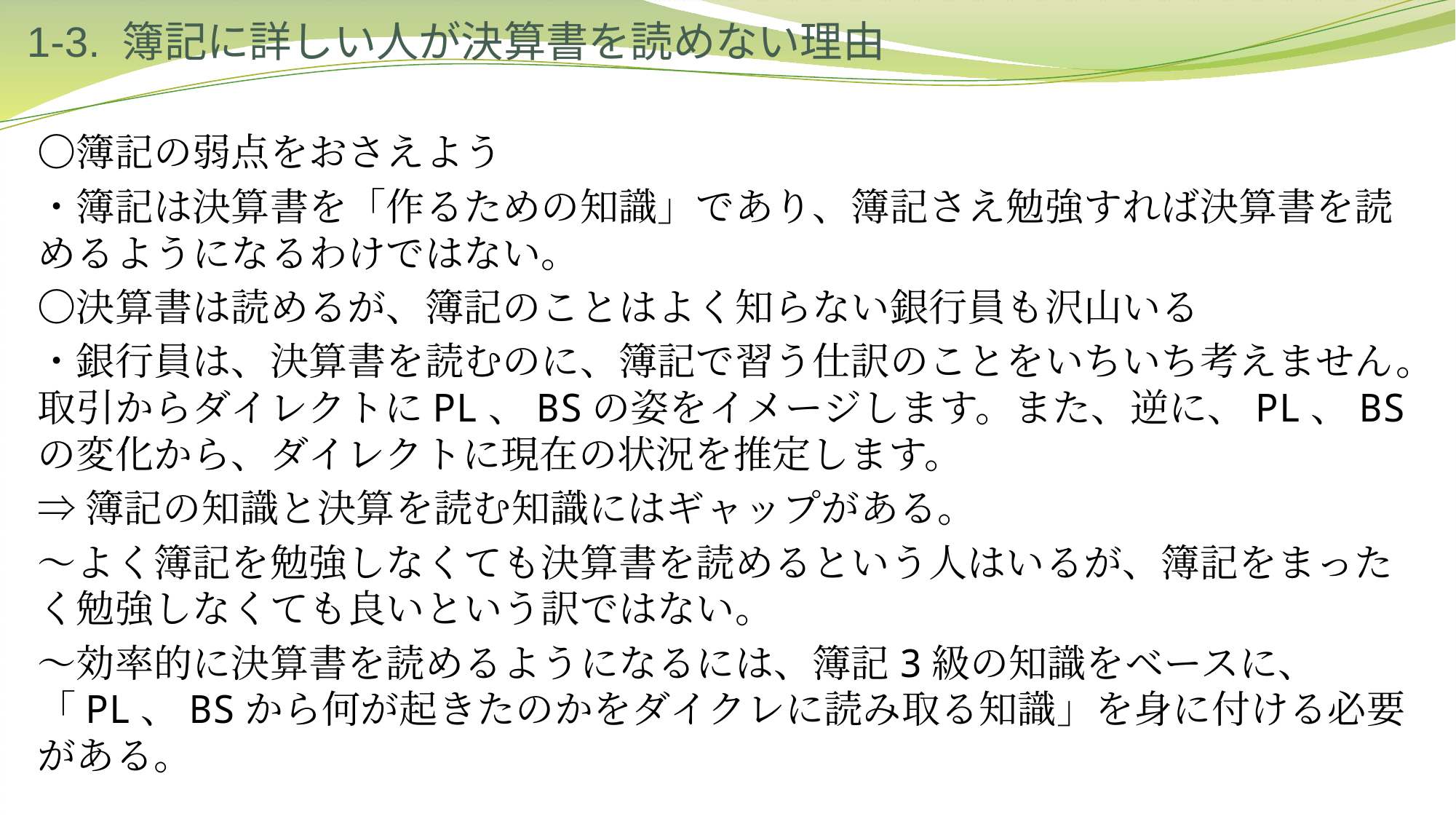

# 1-3. 簿記に詳しい人が決算書を読めない理由
〇簿記の弱点をおさえよう
・簿記は決算書を「作るための知識」であり、簿記さえ勉強すれば決算書を読めるようになるわけではない。
〇決算書は読めるが、簿記のことはよく知らない銀行員も沢山いる
・銀行員は、決算書を読むのに、簿記で習う仕訳のことをいちいち考えません。取引からダイレクトにPL、BSの姿をイメージします。また、逆に、PL、BSの変化から、ダイレクトに現在の状況を推定します。
⇒簿記の知識と決算を読む知識にはギャップがある。
～よく簿記を勉強しなくても決算書を読めるという人はいるが、簿記をまったく勉強しなくても良いという訳ではない。
～効率的に決算書を読めるようになるには、簿記3級の知識をベースに、「PL、BSから何が起きたのかをダイクレに読み取る知識」を身に付ける必要がある。